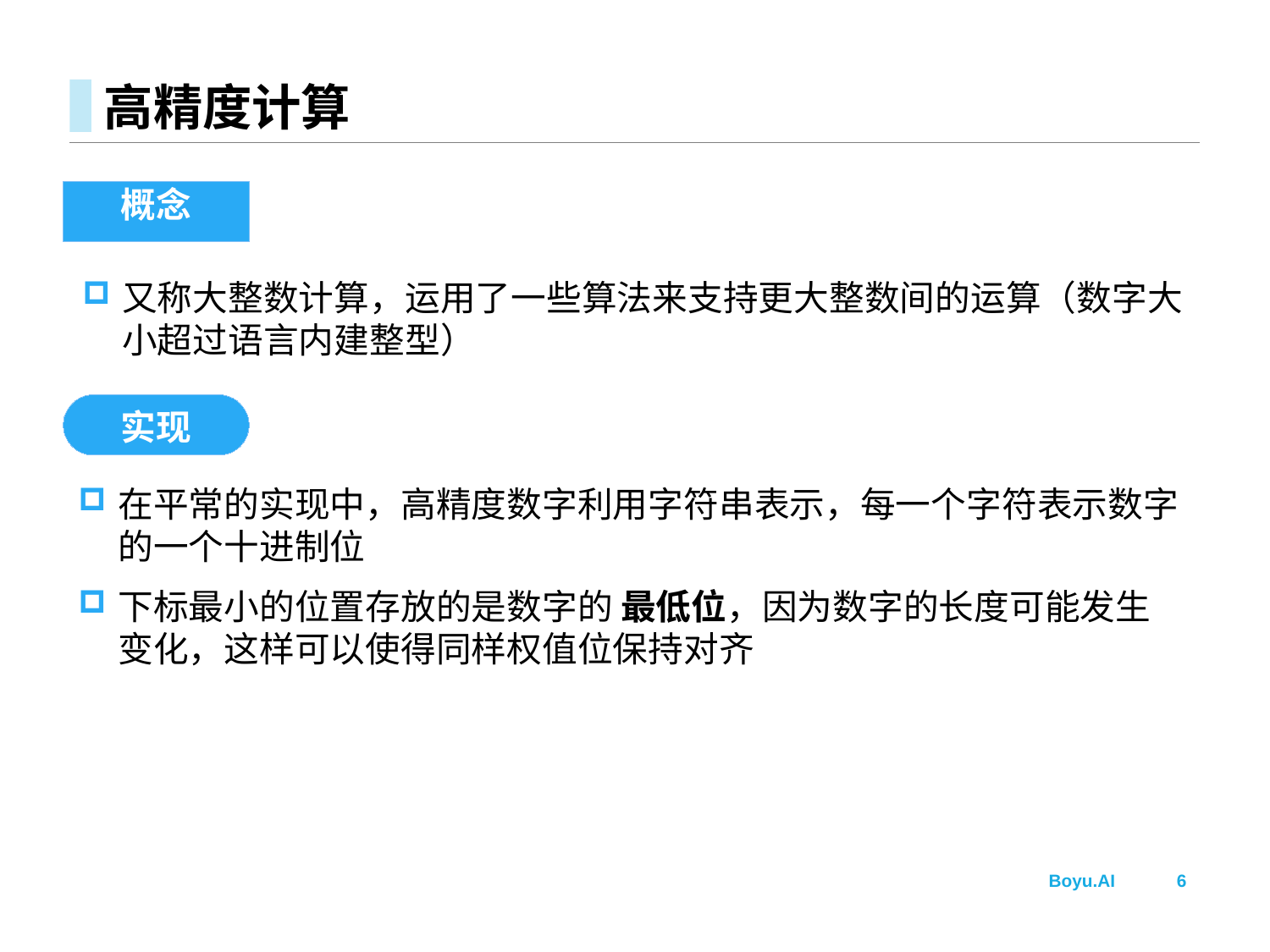

# 高精度计算
概念
又称大整数计算，运用了一些算法来支持更大整数间的运算（数字大小超过语言内建整型）
实现

在平常的实现中，高精度数字利用字符串表示，每一个字符表示数字的一个十进制位
下标最小的位置存放的是数字的 最低位，因为数字的长度可能发生变化，这样可以使得同样权值位保持对齐